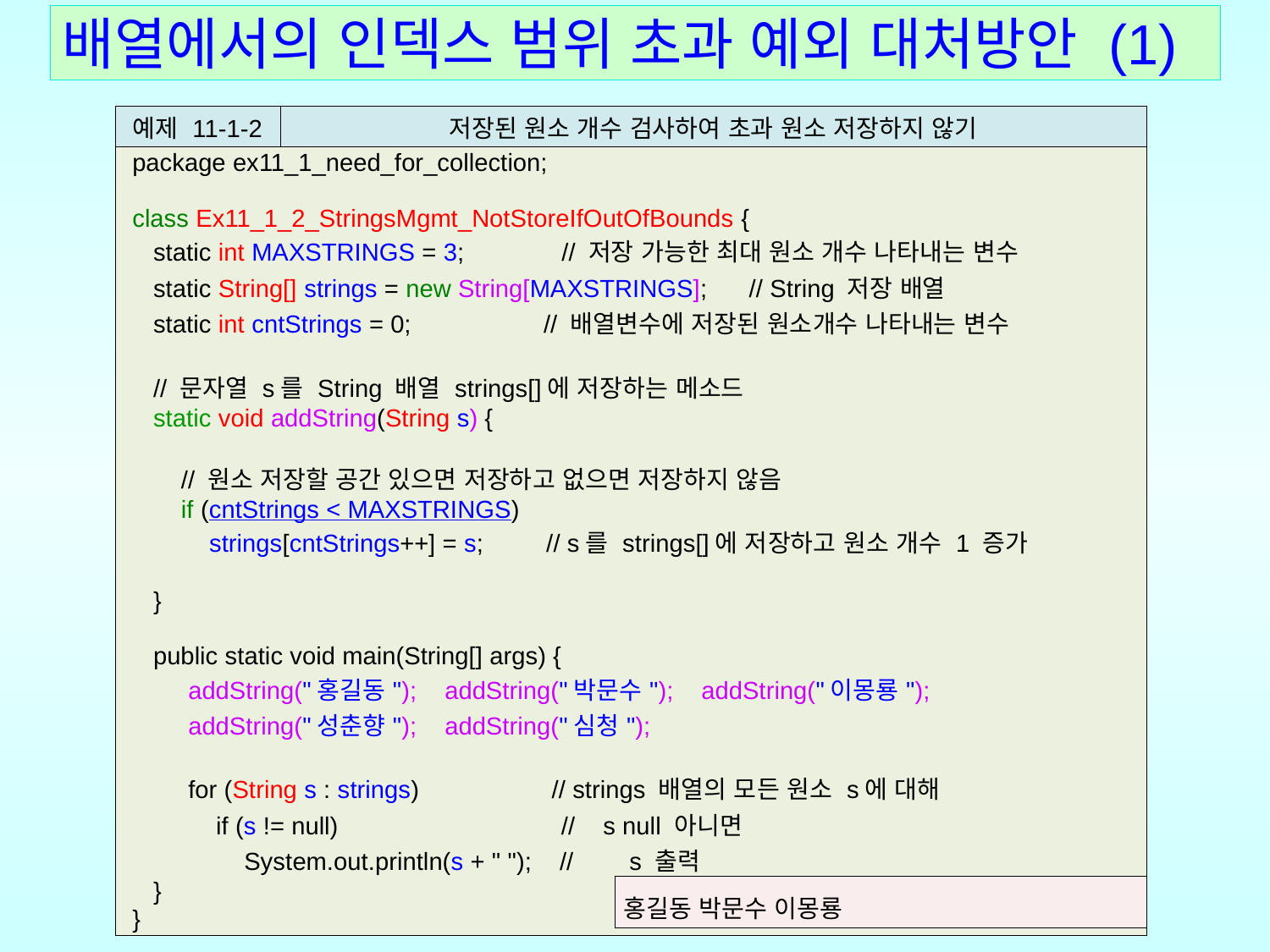

# 배열에서의 인덱스 범위 초과 예외 대처방안 (1)
| 예제 11-1-2 | 저장된 원소 개수 검사하여 초과 원소 저장하지 않기 |
| --- | --- |
| package ex11\_1\_need\_for\_collection; class Ex11\_1\_2\_StringsMgmt\_NotStoreIfOutOfBounds { static int MAXSTRINGS = 3; // 저장 가능한 최대 원소 개수 나타내는 변수 static String[] strings = new String[MAXSTRINGS]; // String 저장 배열 static int cntStrings = 0; // 배열변수에 저장된 원소개수 나타내는 변수 // 문자열 s를 String 배열 strings[]에 저장하는 메소드 static void addString(String s) { // 원소 저장할 공간 있으면 저장하고 없으면 저장하지 않음 if (cntStrings < MAXSTRINGS) strings[cntStrings++] = s; // s를 strings[]에 저장하고 원소 개수 1 증가 } public static void main(String[] args) { addString("홍길동"); addString("박문수"); addString("이몽룡"); addString("성춘향"); addString("심청"); for (String s : strings) // strings 배열의 모든 원소 s에 대해 if (s != null) // s null 아니면 System.out.println(s + " "); // s 출력 } } |  |
| 홍길동 박문수 이몽룡 |
| --- |